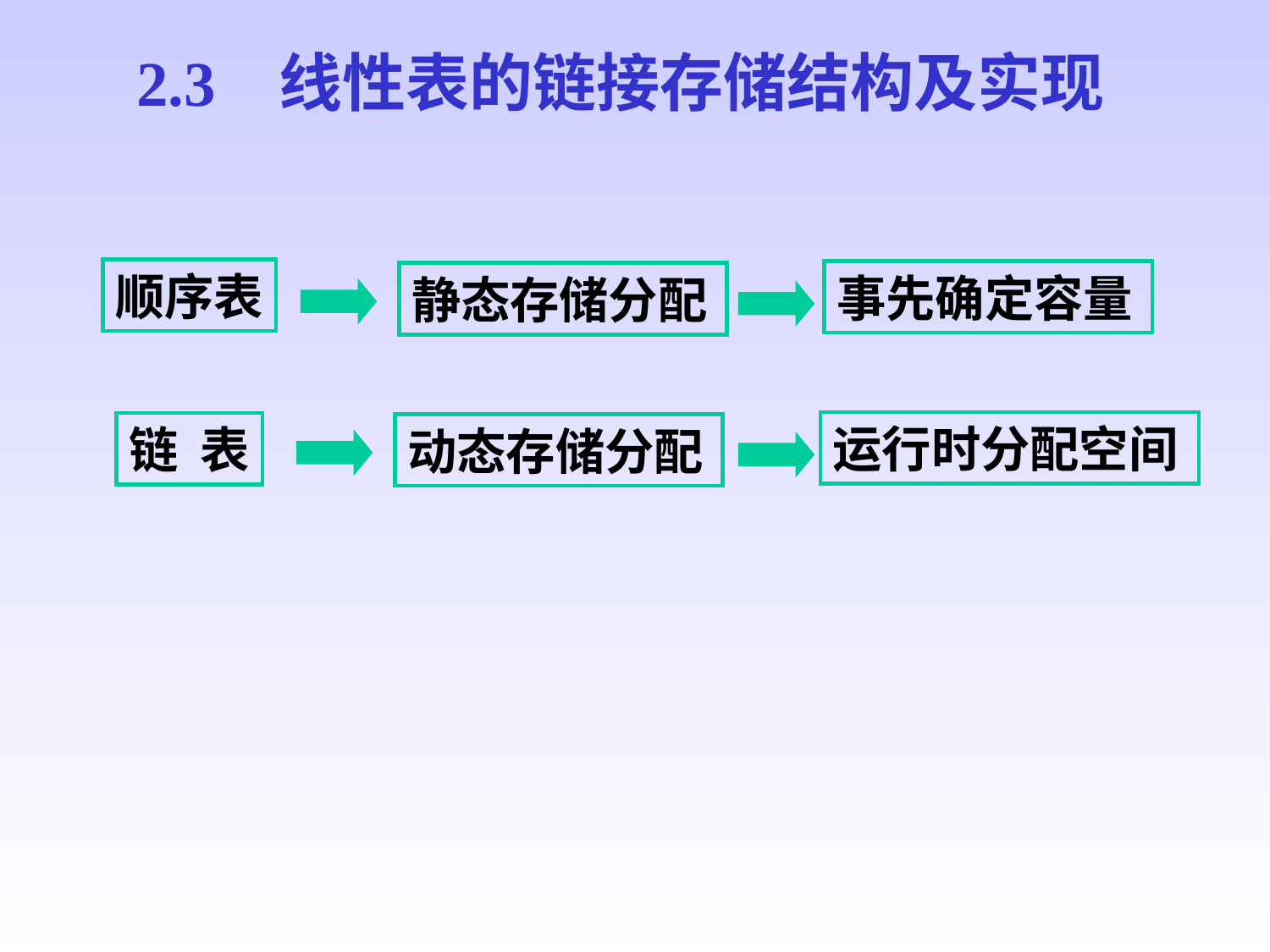

2.3   线性表的链接存储结构及实现
事先确定容量
顺序表
静态存储分配

运行时分配空间
动态存储分配
链  表